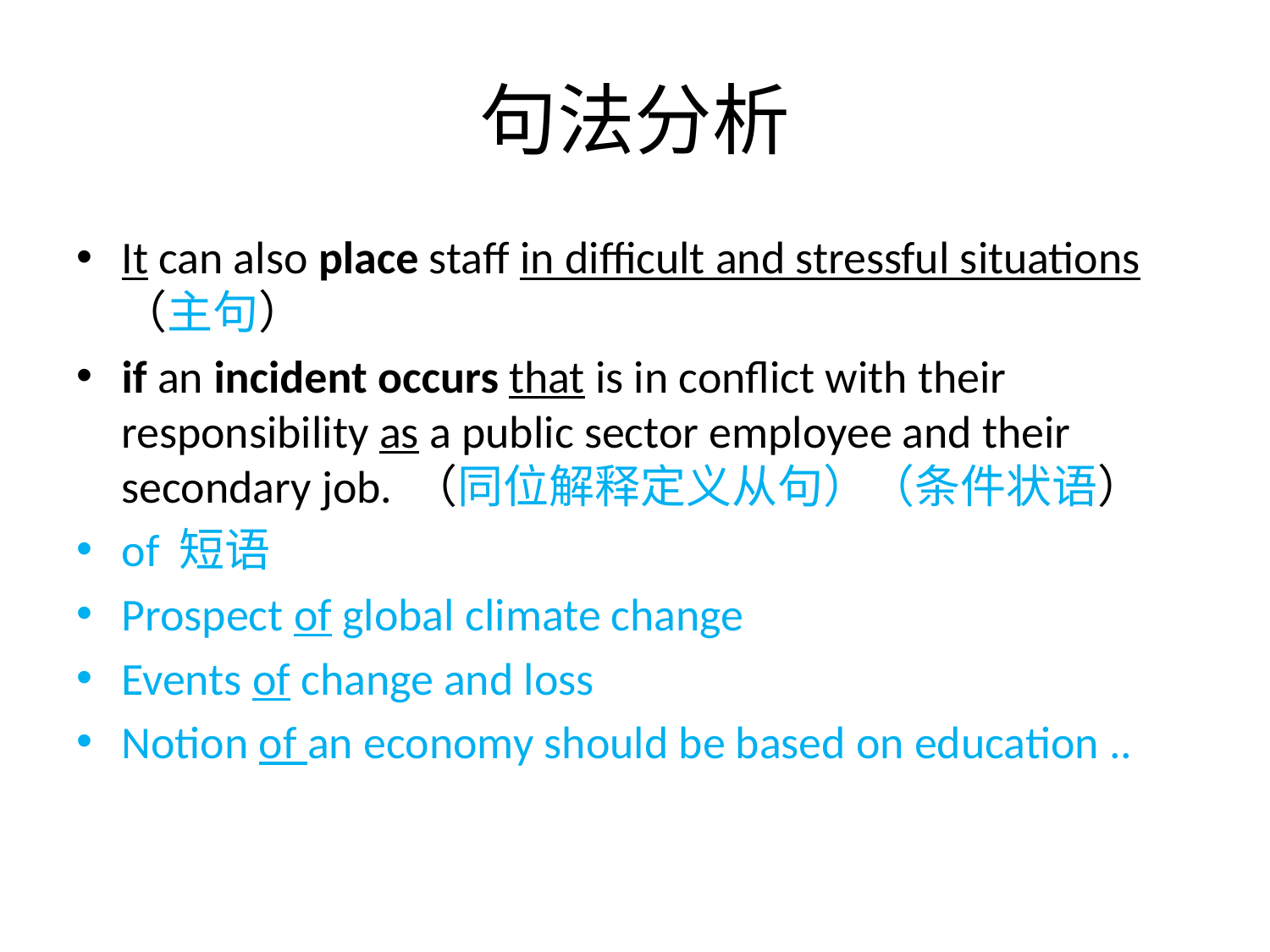

# 句法分析
It can also place staff in difficult and stressful situations （主句）
if an incident occurs that is in conflict with their responsibility as a public sector employee and their secondary job. （同位解释定义从句）（条件状语）
of 短语
Prospect of global climate change
Events of change and loss
Notion of an economy should be based on education ..